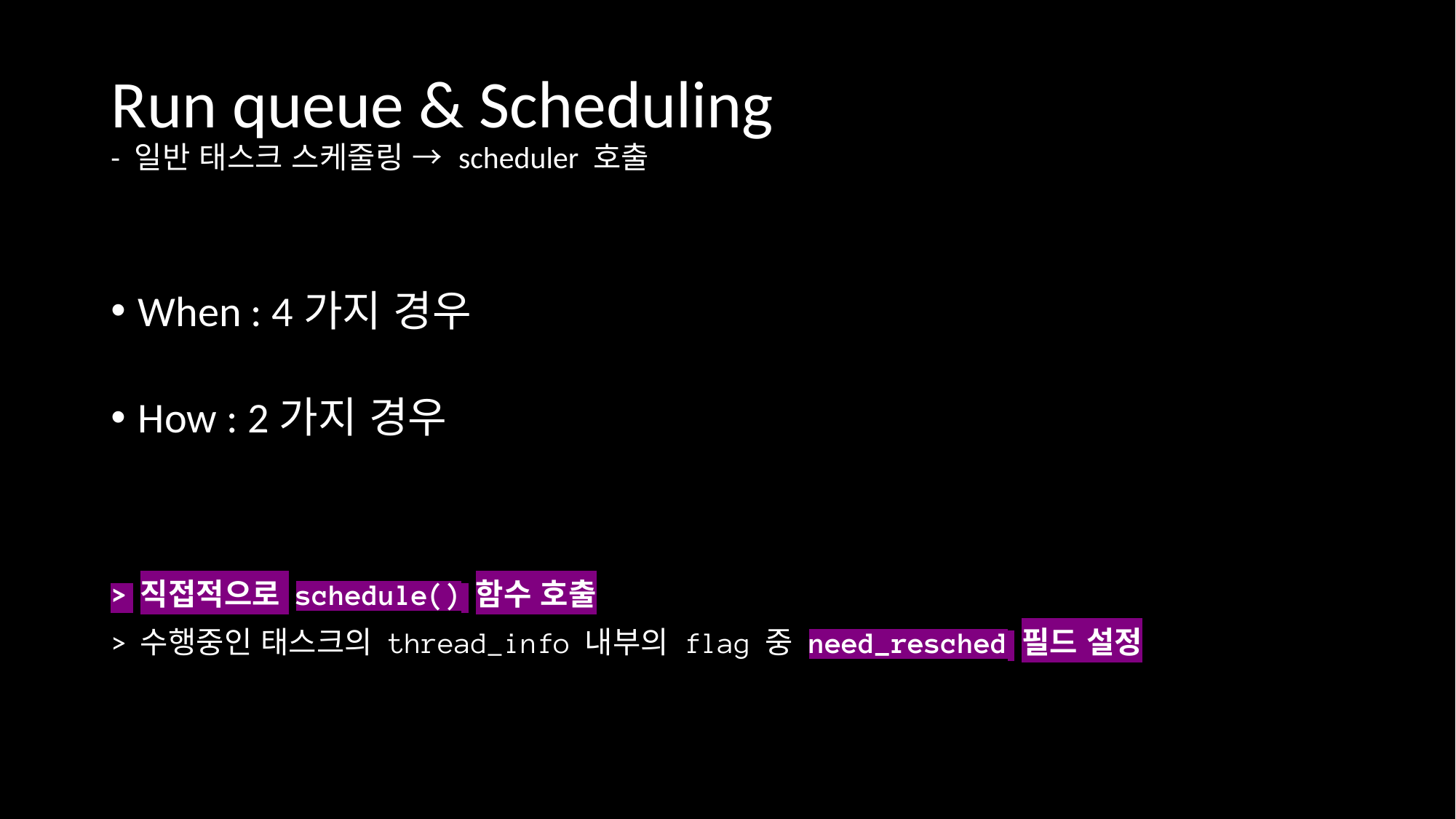

# Run queue & Scheduling - 일반 태스크 스케줄링 → scheduler 호출

When : 4가지 경우
How : 2가지 경우

> 직접적으로 schedule() 함수 호출
> 수행중인 태스크의 thread_info 내부의 flag 중 need_resched 필드 설정